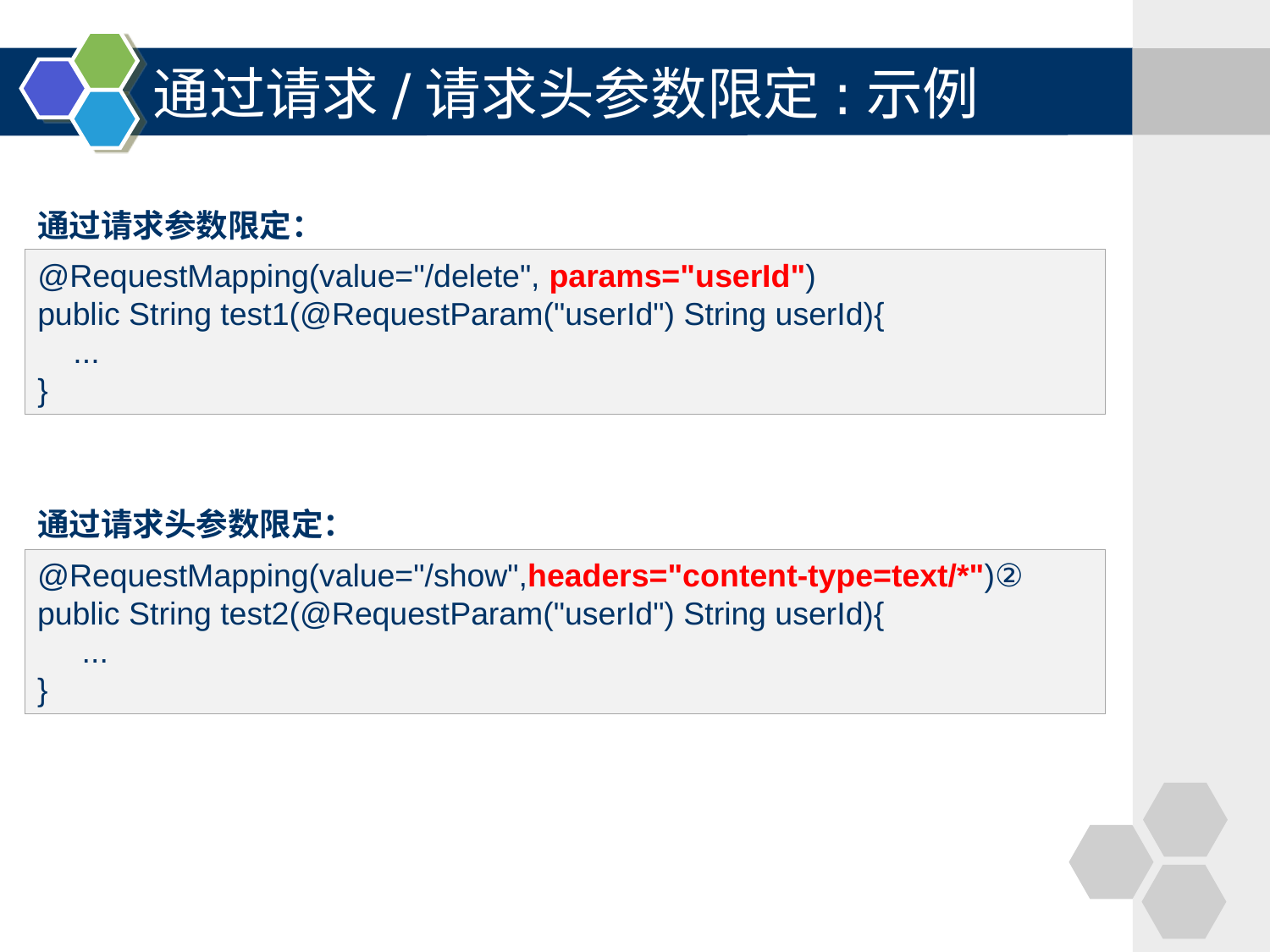

# 通过请求/请求头参数限定:示例
通过请求参数限定：
@RequestMapping(value="/delete", params="userId")
public String test1(@RequestParam("userId") String userId){
    ...
}
通过请求头参数限定：
@RequestMapping(value="/show",headers="content-type=text/*")②
public String test2(@RequestParam("userId") String userId){
     ...
}